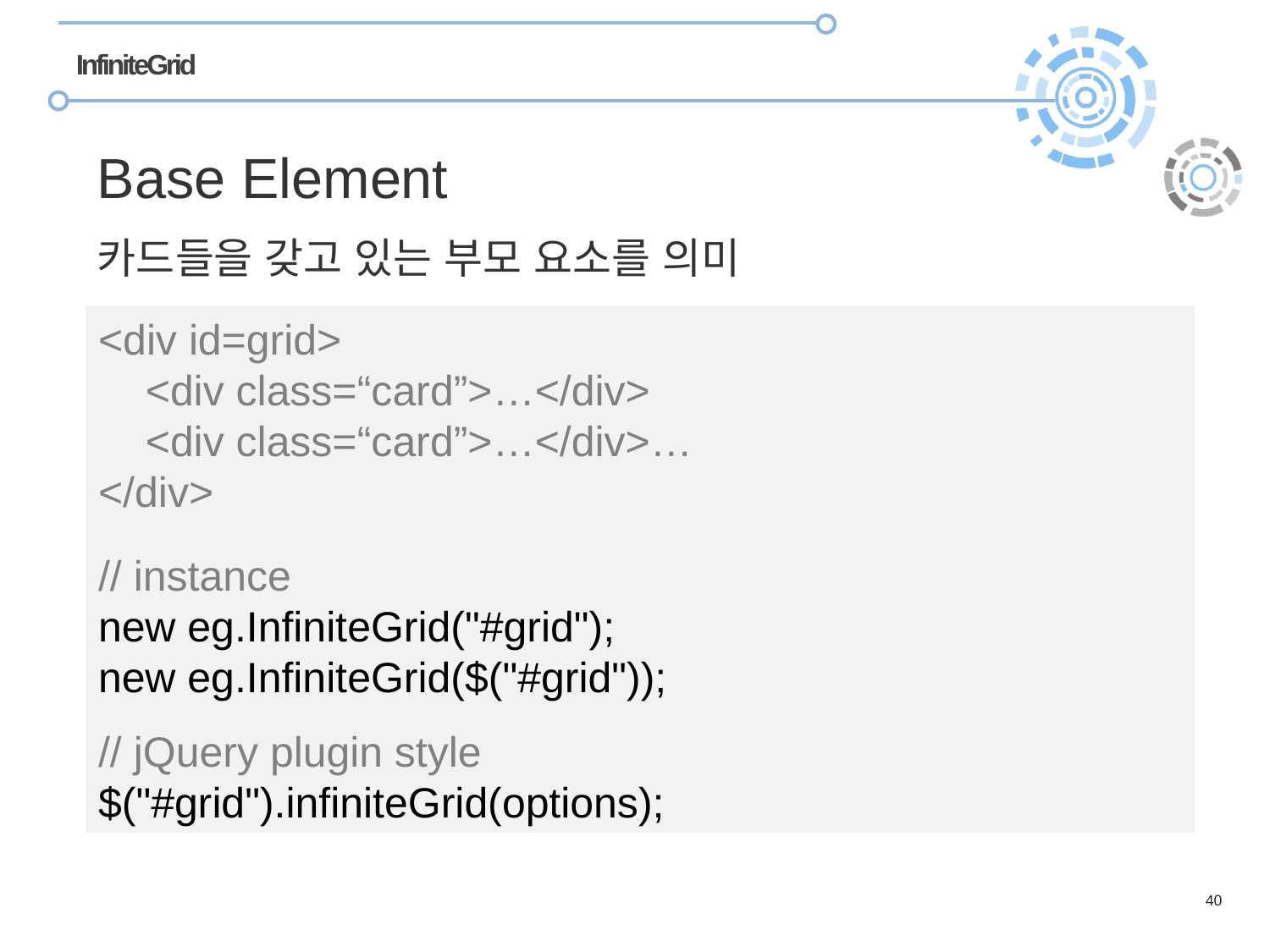

InfiniteGrid
Base Element

카드들을 갖고 있는 부모 요소를 의미
<div id=grid>
    <div class=“card”>…</div>
    <div class=“card”>…</div>…
</div>

// instance
new eg.InfiniteGrid("#grid");
new eg.InfiniteGrid($("#grid"));

// jQuery plugin style
$("#grid").infiniteGrid(options);